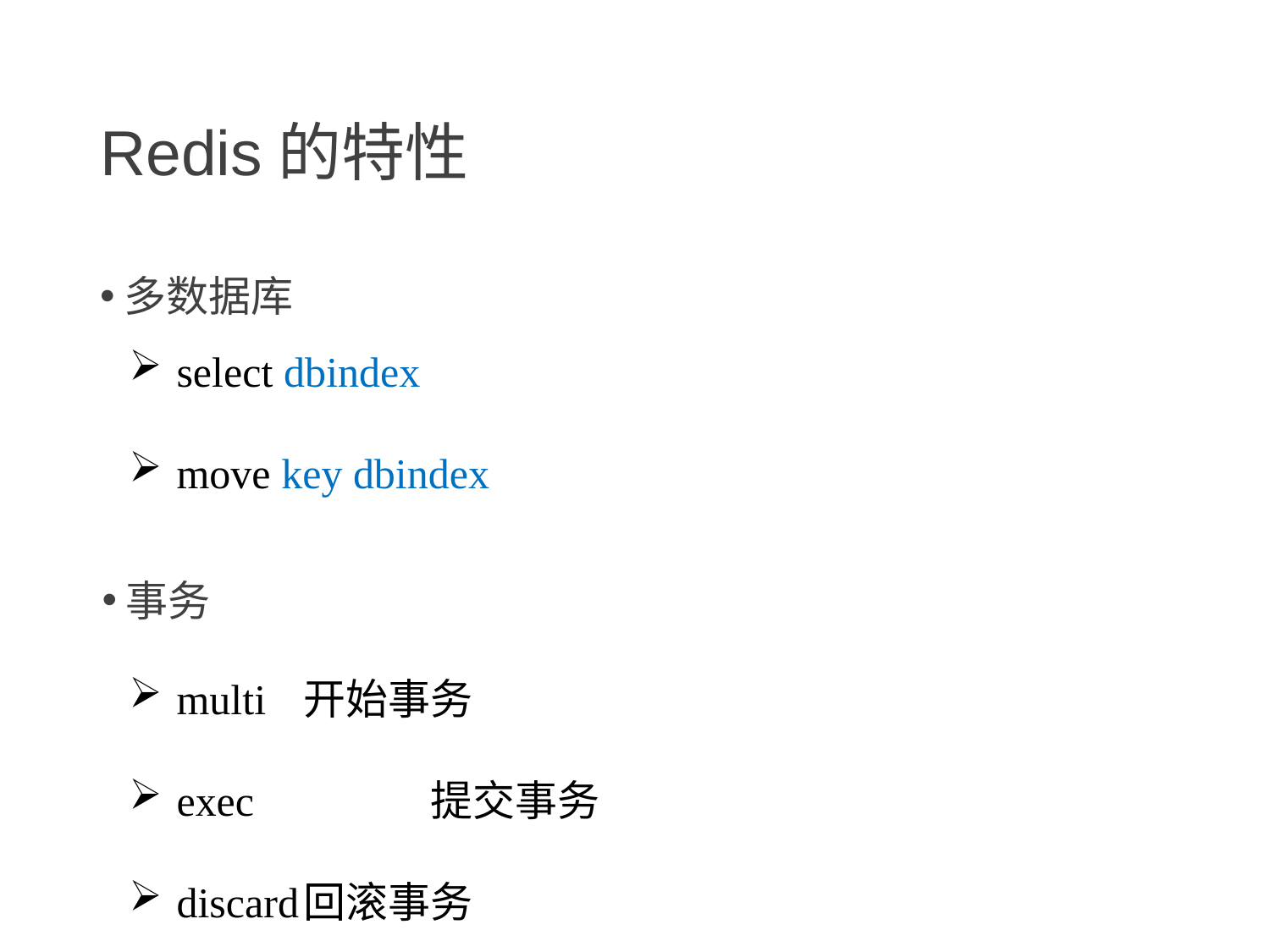

# Redis的特性
多数据库
select dbindex

move key dbindex
事务
multi	开始事务

exec		提交事务

discard	回滚事务